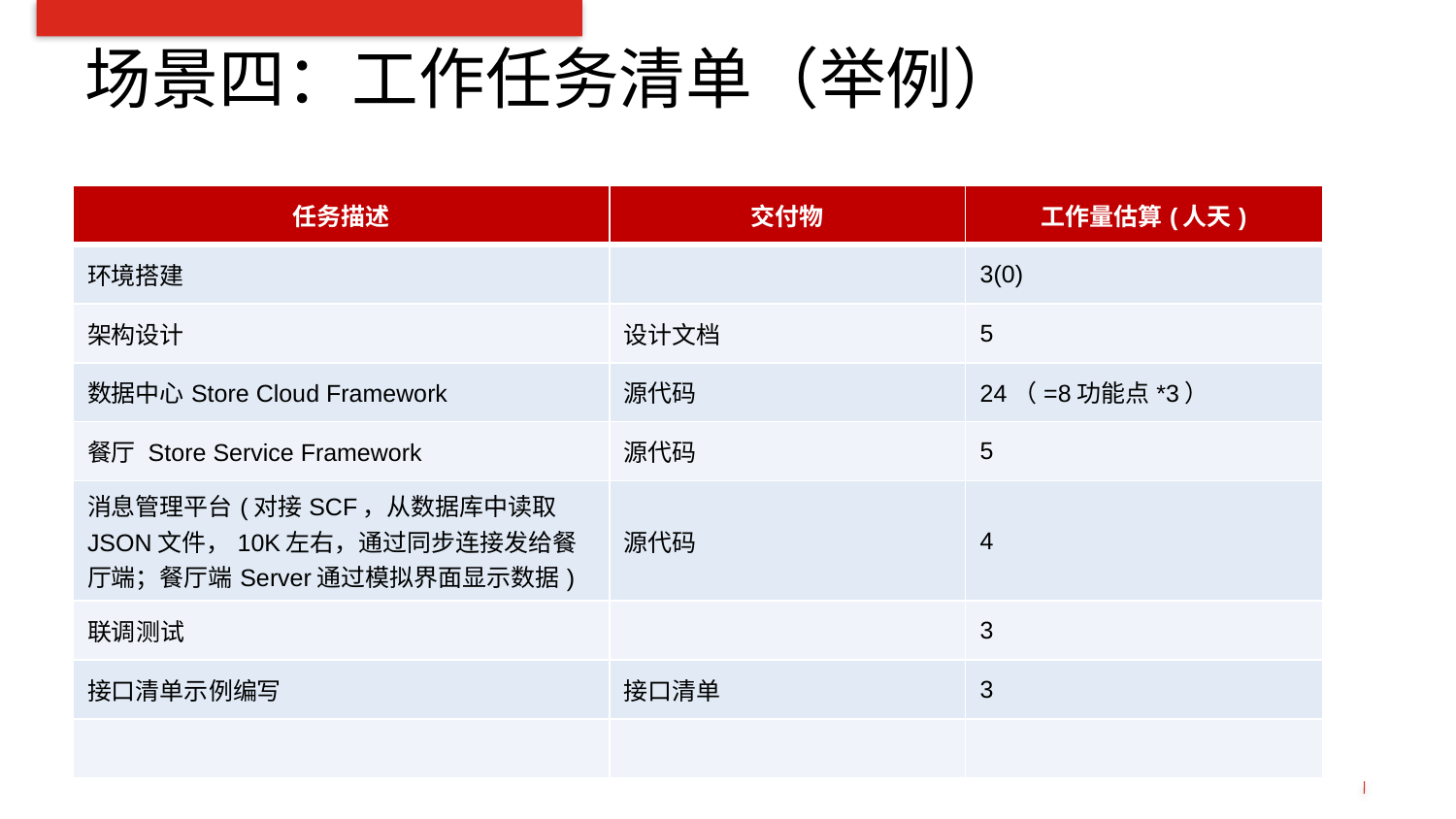

# 场景四：工作任务清单（举例）
| 任务描述 | 交付物 | 工作量估算(人天) |
| --- | --- | --- |
| 环境搭建 |  | 3(0) |
| 架构设计 | 设计文档 | 5 |
| 数据中心Store Cloud Framework | 源代码 | 24（=8功能点\*3） |
| 餐厅 Store Service Framework | 源代码 | 5 |
| 消息管理平台(对接SCF，从数据库中读取JSON文件，10K左右，通过同步连接发给餐厅端；餐厅端Server通过模拟界面显示数据) | 源代码 | 4 |
| 联调测试 |  | 3 |
| 接口清单示例编写 | 接口清单 | 3 |
|  |  |  |
19